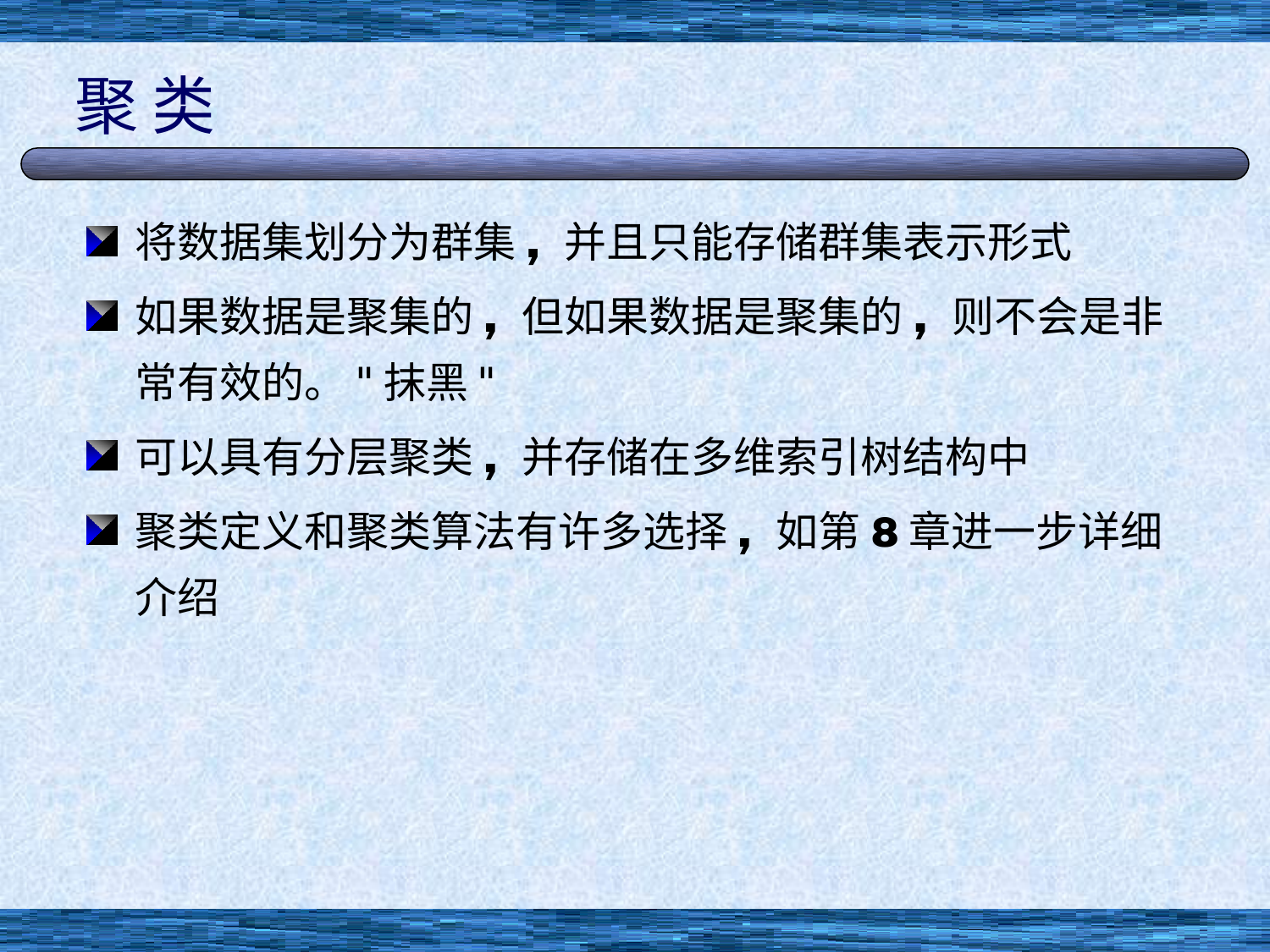

# 聚 类
将数据集划分为群集, 并且只能存储群集表示形式
如果数据是聚集的, 但如果数据是聚集的, 则不会是非常有效的。"抹黑"
可以具有分层聚类, 并存储在多维索引树结构中
聚类定义和聚类算法有许多选择, 如第8章进一步详细介绍